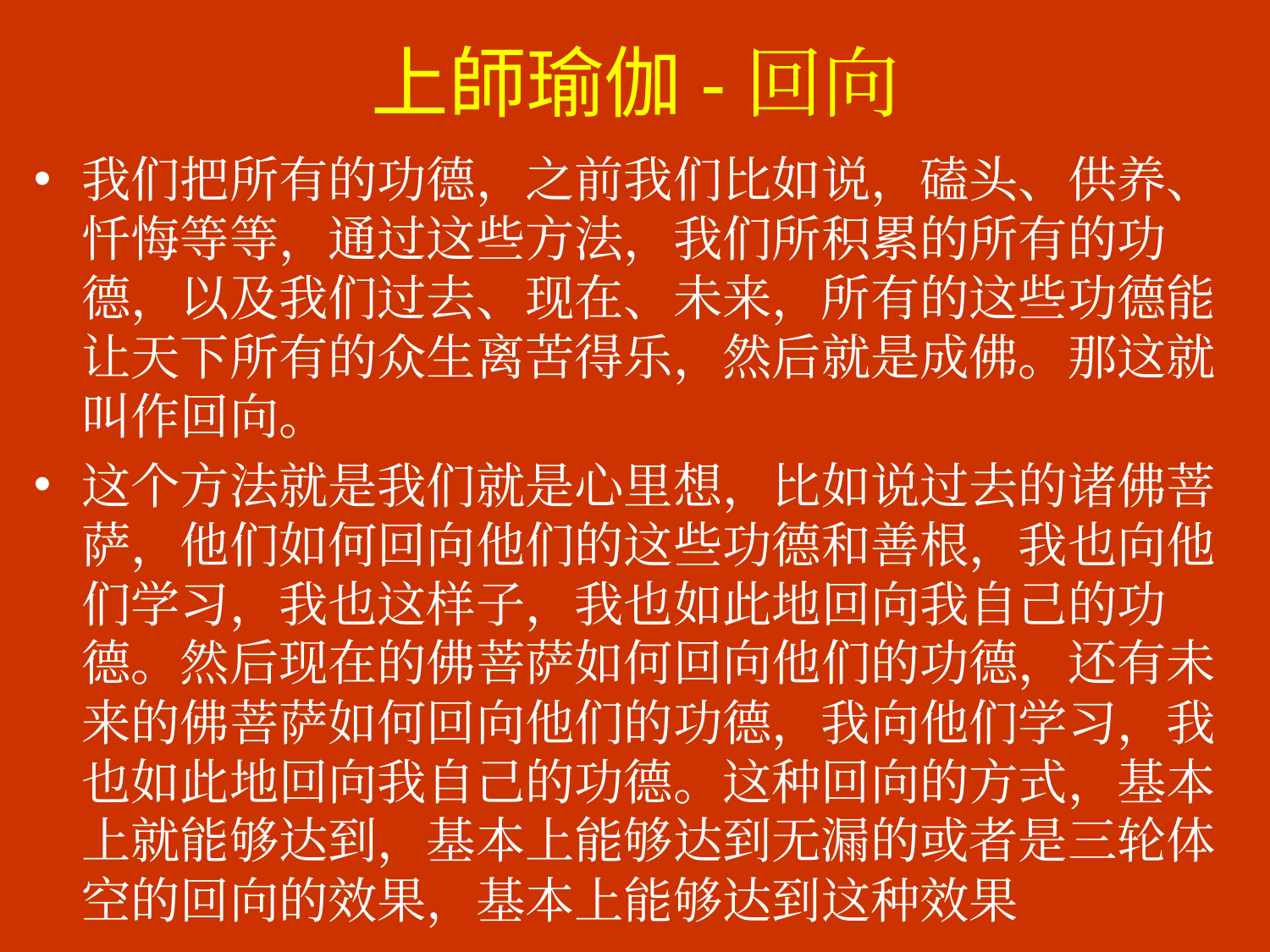

# 上師瑜伽-回向
我们把所有的功德，之前我们比如说，磕头、供养、忏悔等等，通过这些方法，我们所积累的所有的功德，以及我们过去、现在、未来，所有的这些功德能让天下所有的众生离苦得乐，然后就是成佛。那这就叫作回向。
这个方法就是我们就是心里想，比如说过去的诸佛菩萨，他们如何回向他们的这些功德和善根，我也向他们学习，我也这样子，我也如此地回向我自己的功德。然后现在的佛菩萨如何回向他们的功德，还有未来的佛菩萨如何回向他们的功德，我向他们学习，我也如此地回向我自己的功德。这种回向的方式，基本上就能够达到，基本上能够达到无漏的或者是三轮体空的回向的效果，基本上能够达到这种效果